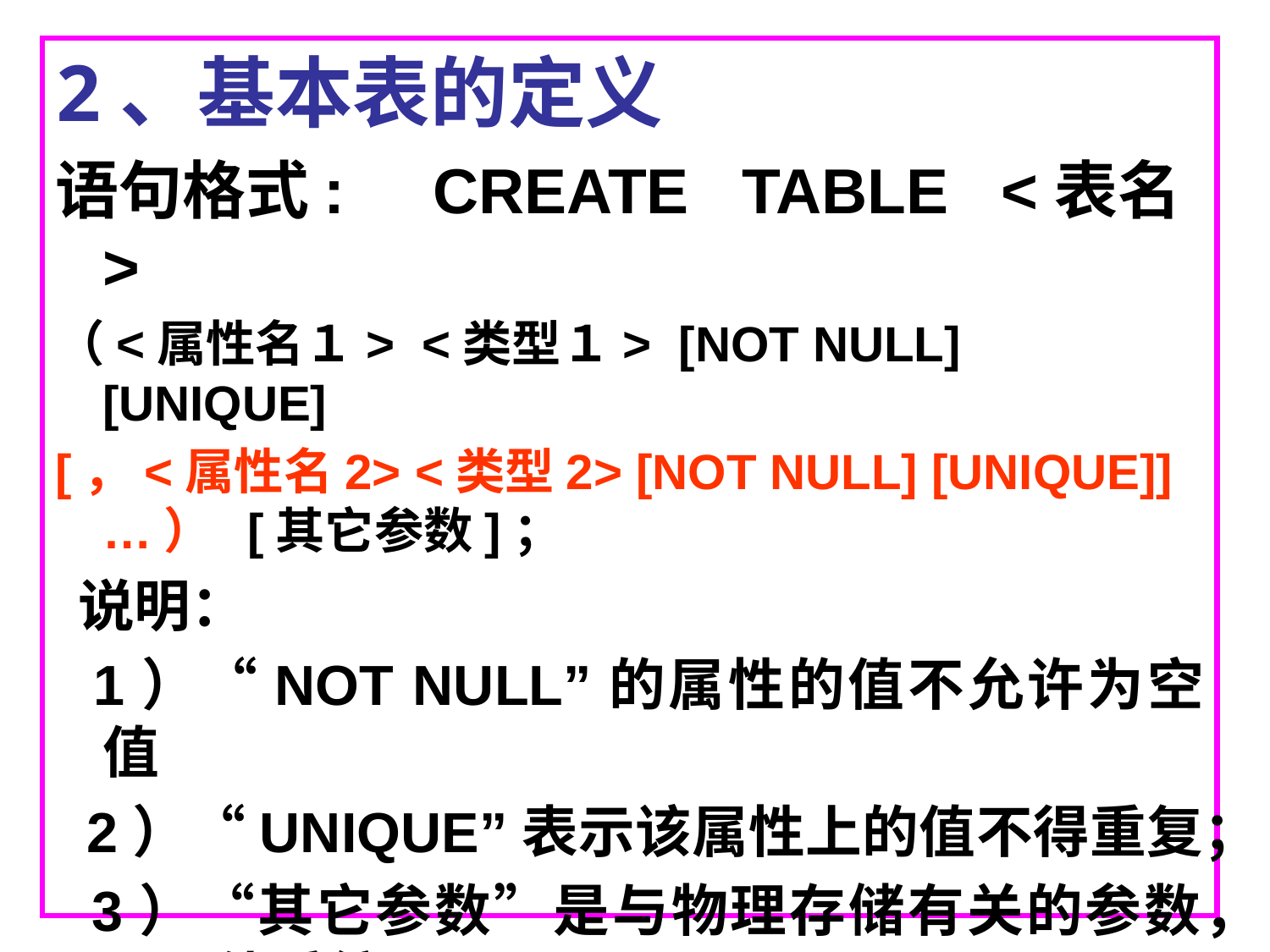

2、基本表的定义
语句格式:     CREATE   TABLE   <表名>
（<属性名１>  <类型１>  [NOT NULL]   [UNIQUE]
[，<属性名2> <类型2> [NOT NULL] [UNIQUE]]…）  [其它参数]；
 说明：
  1）“NOT NULL”的属性的值不允许为空值
  2）“UNIQUE”表示该属性上的值不得重复；
  3）“其它参数”是与物理存储有关的参数，因具体系统而异。
7